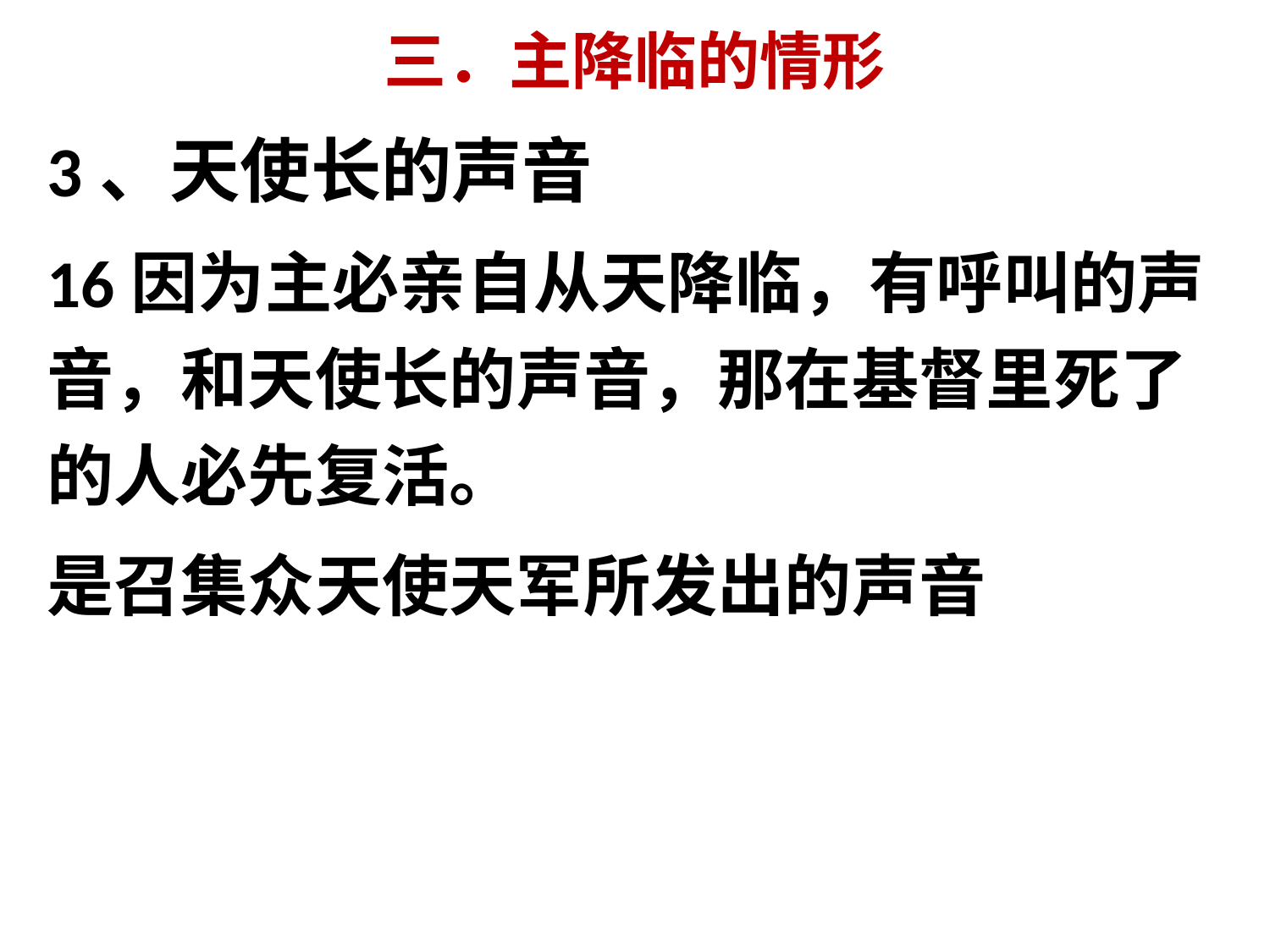

# 三．主降临的情形
3、天使长的声音
16因为主必亲自从天降临，有呼叫的声音，和天使长的声音，那在基督里死了的人必先复活。
是召集众天使天军所发出的声音